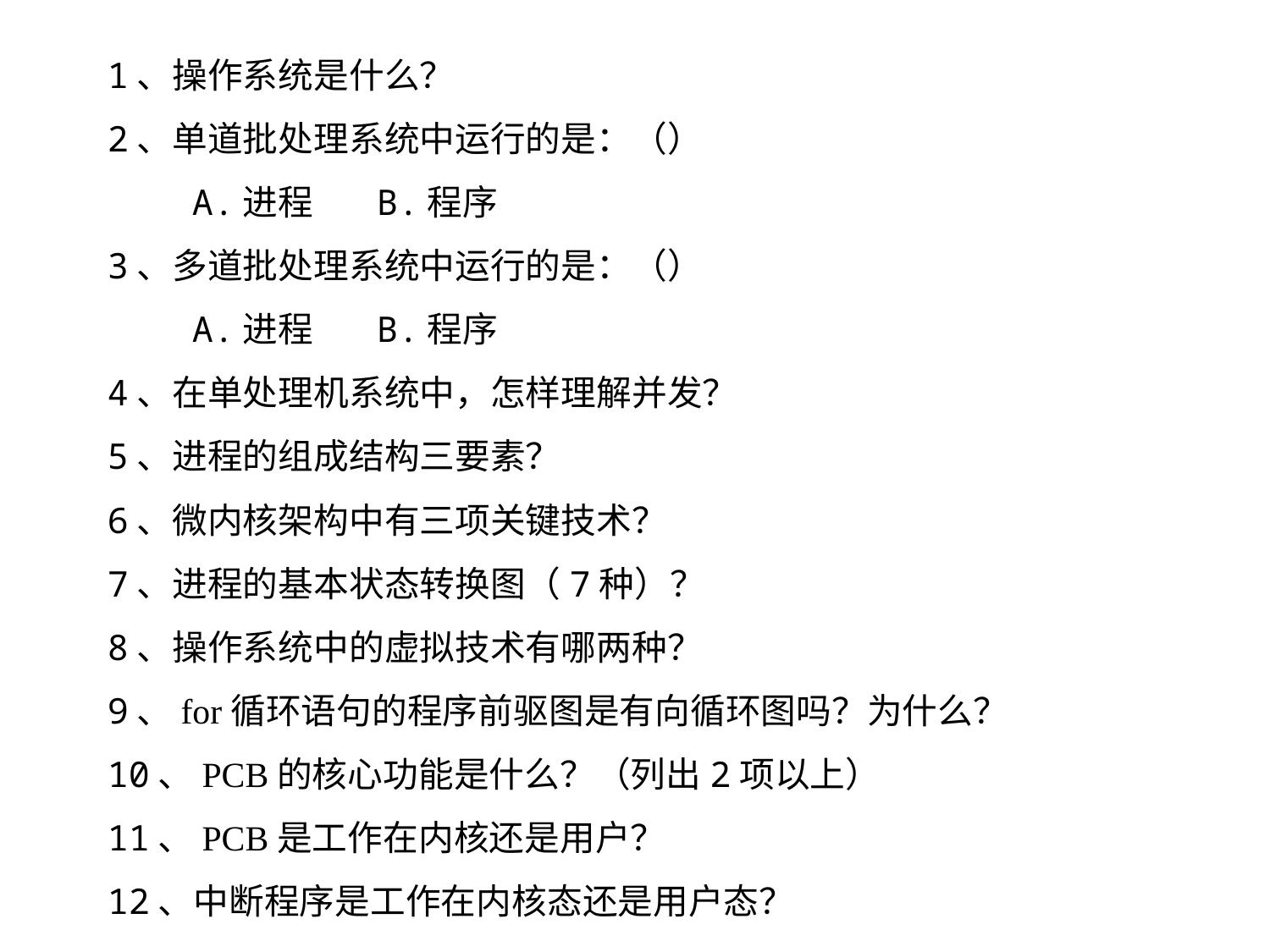

1、操作系统是什么？
2、单道批处理系统中运行的是：（）
    A.进程       B.程序
3、多道批处理系统中运行的是：（）
    A.进程       B.程序
4、在单处理机系统中，怎样理解并发？
5、进程的组成结构三要素？
6、微内核架构中有三项关键技术？
7、进程的基本状态转换图（7种）？
8、操作系统中的虚拟技术有哪两种？
9、for循环语句的程序前驱图是有向循环图吗？为什么？
10、PCB的核心功能是什么？（列出2项以上）
11、PCB是工作在内核还是用户？
12、中断程序是工作在内核态还是用户态？